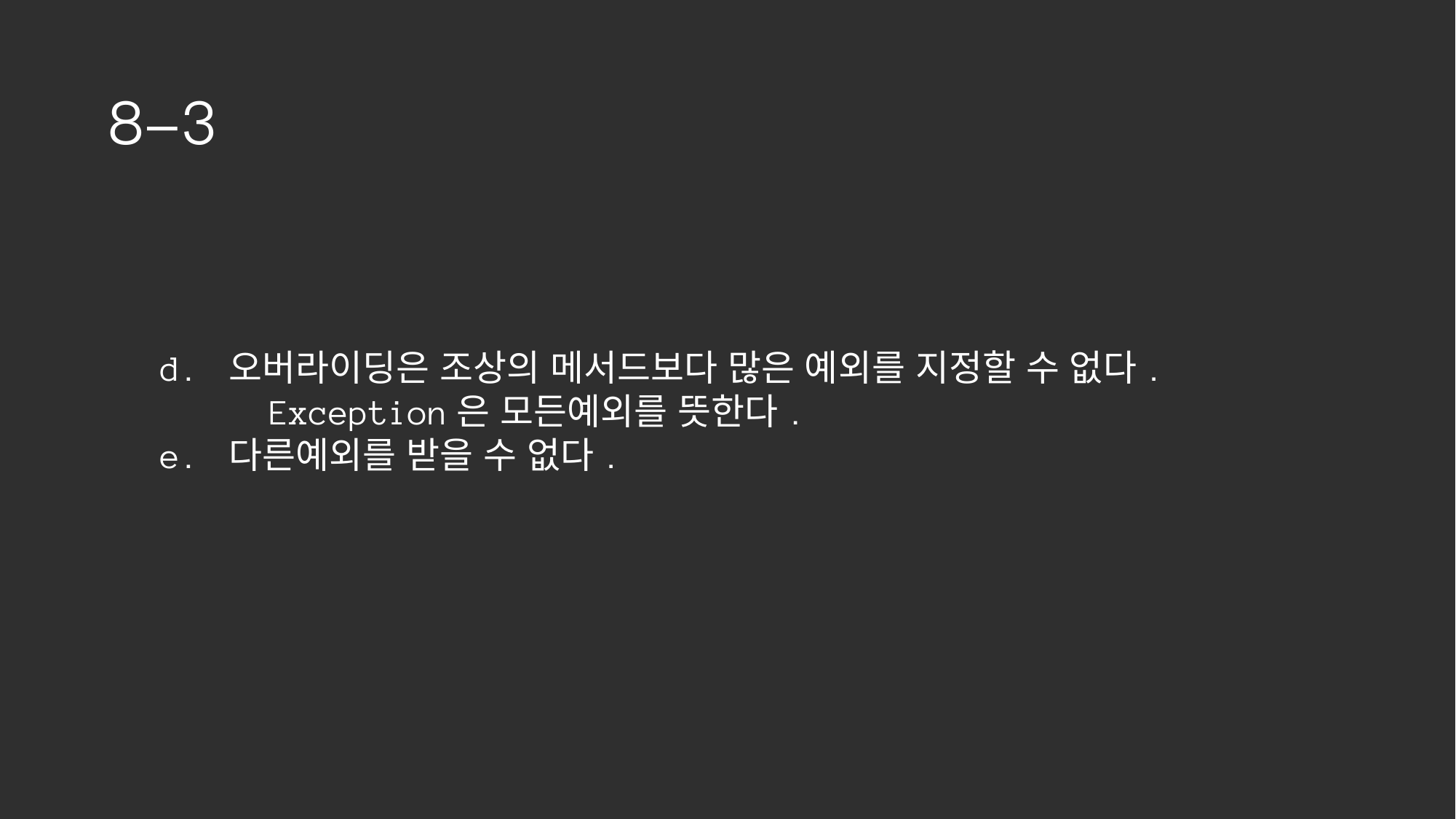

# 8-3
d. 오버라이딩은 조상의 메서드보다 많은 예외를 지정할 수 없다.
	Exception은 모든예외를 뜻한다.
e. 다른예외를 받을 수 없다.